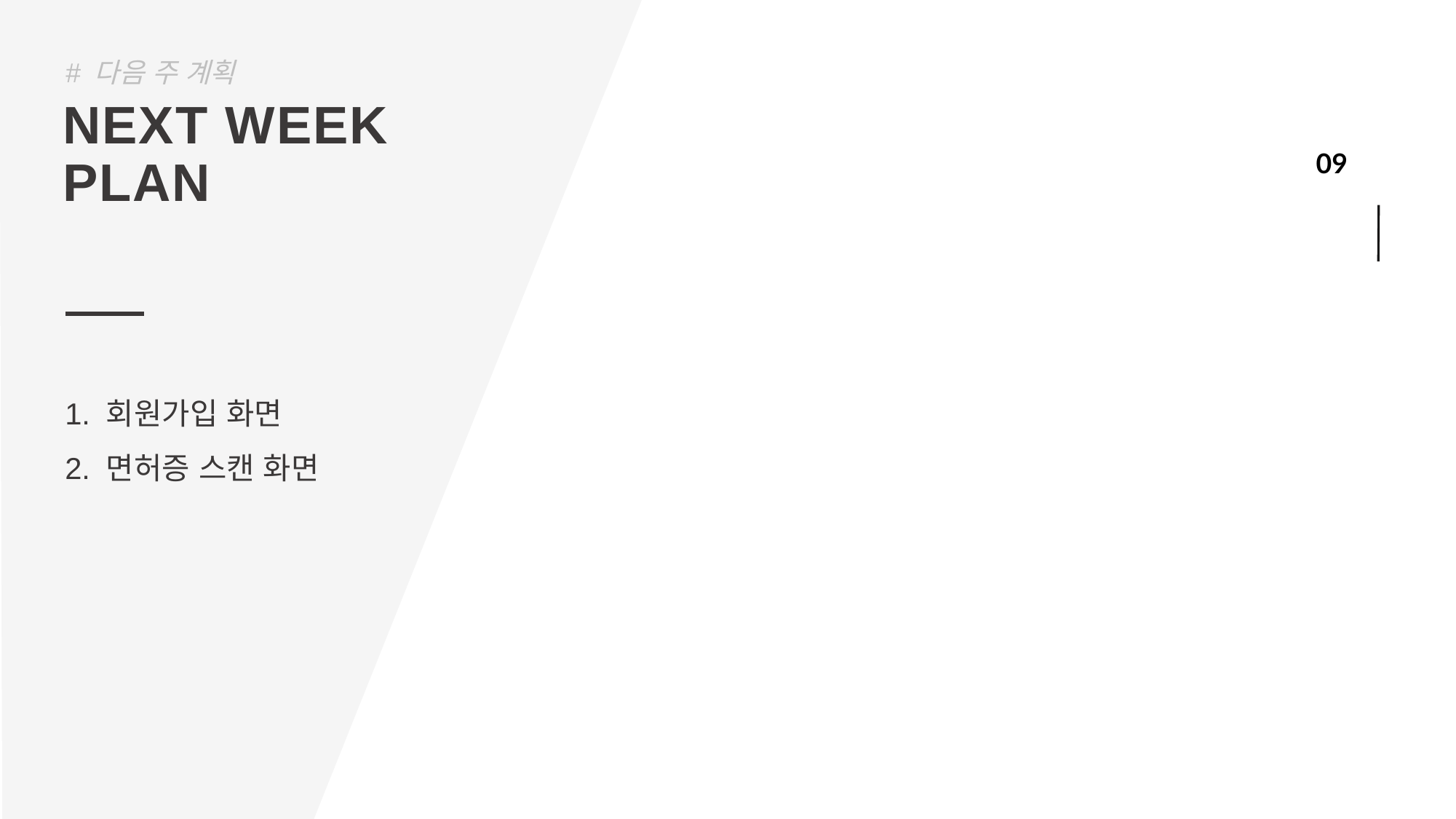

# 다음 주 계획
NEXT WEEK
PLAN
회원가입 화면
면허증 스캔 화면